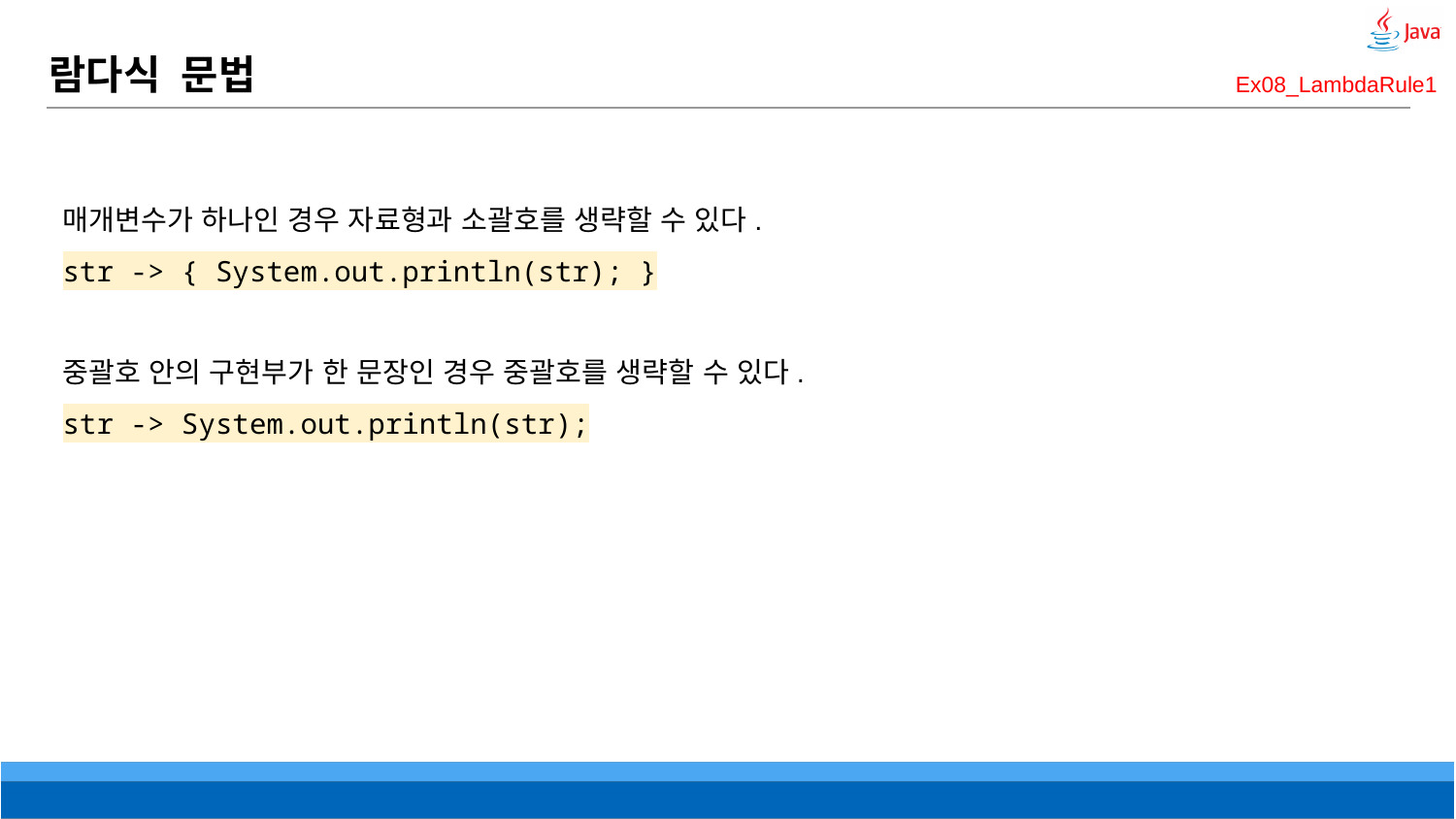

# 람다식 문법
Ex08_LambdaRule1
매개변수가 하나인 경우 자료형과 소괄호를 생략할 수 있다.
str -> { System.out.println(str); }

중괄호 안의 구현부가 한 문장인 경우 중괄호를 생략할 수 있다.
str -> System.out.println(str);